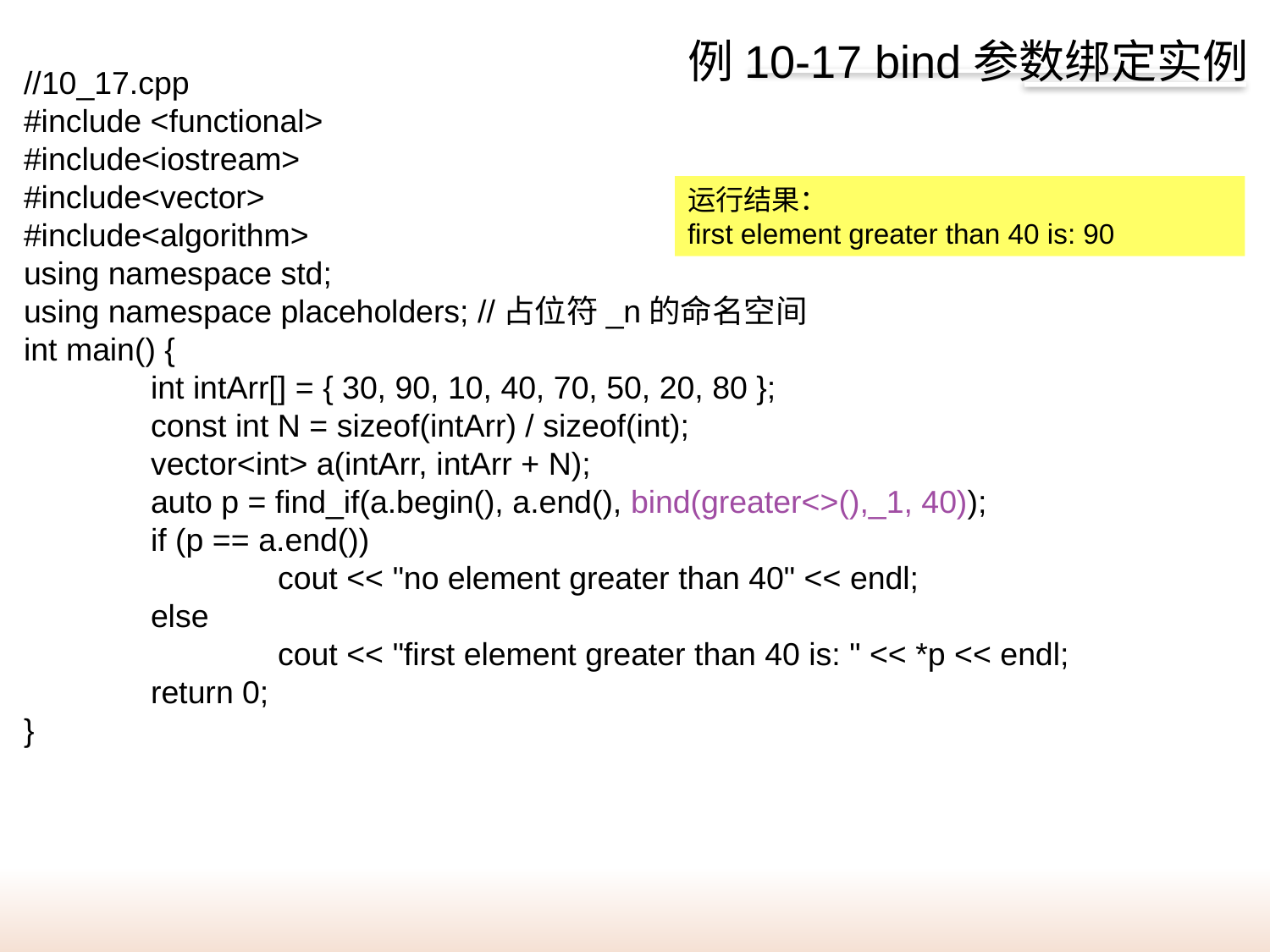

# 例10-17 bind参数绑定实例
//10_17.cpp
#include <functional>
#include<iostream>
#include<vector>
#include<algorithm>
using namespace std;
using namespace placeholders; //占位符_n的命名空间
int main() {
	int intArr[] = { 30, 90, 10, 40, 70, 50, 20, 80 };
	const int N = sizeof(intArr) / sizeof(int);
	vector<int> a(intArr, intArr + N);
	auto p = find_if(a.begin(), a.end(), bind(greater<>(),_1, 40));
	if (p == a.end())
		cout << "no element greater than 40" << endl;
	else
		cout << "first element greater than 40 is: " << *p << endl;
	return 0;
}

运行结果：
first element greater than 40 is: 90